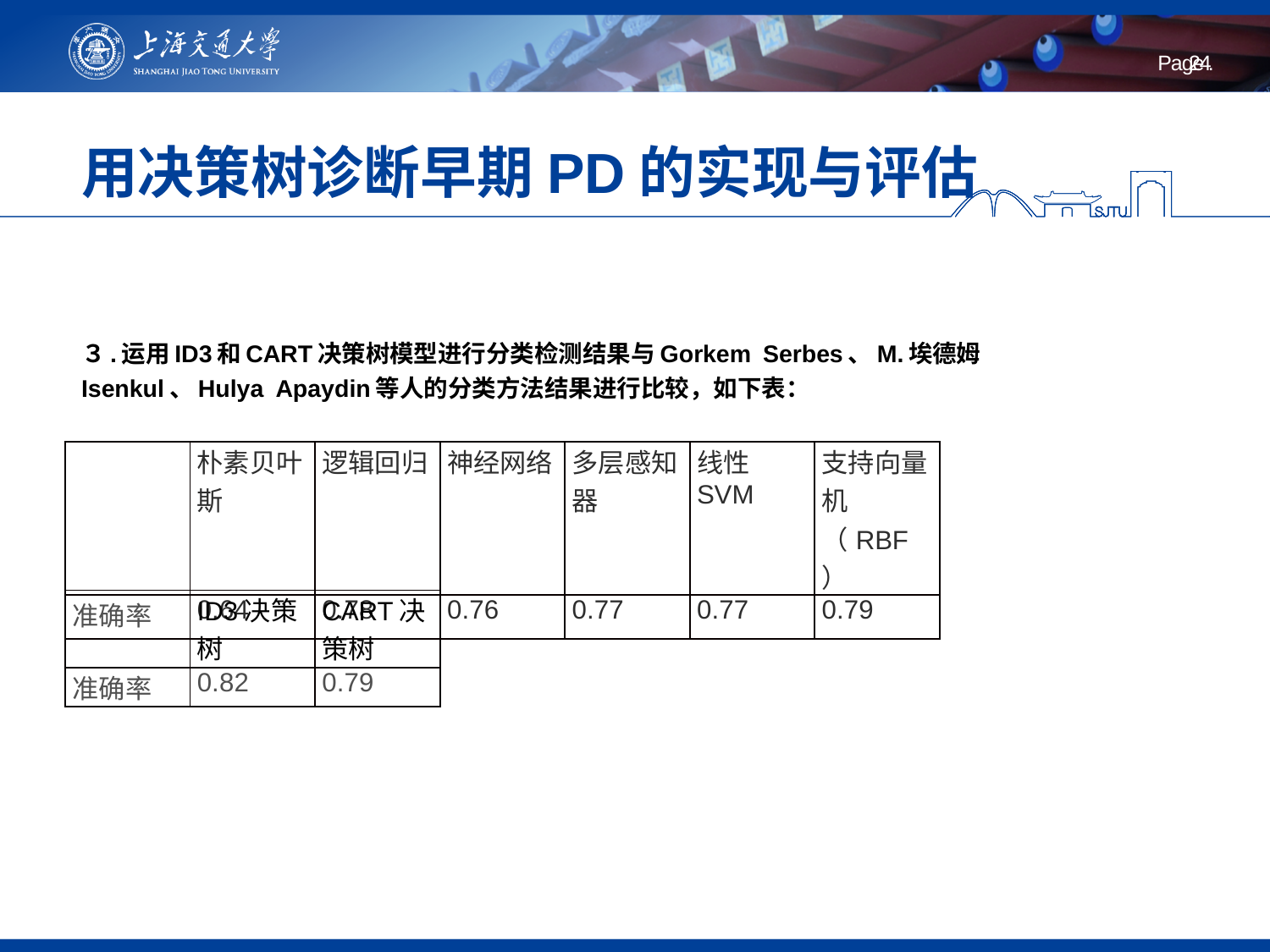

# 用决策树诊断早期PD的实现与评估
３.运用ID3和CART决策树模型进行分类检测结果与Gorkem Serbes、M.埃德姆Isenkul、Hulya Apaydin等人的分类方法结果进行比较，如下表：

|  | 朴素贝叶斯 | 逻辑回归 | 神经网络 | 多层感知器 | 线性SVM | 支持向量机（RBF） |
| --- | --- | --- | --- | --- | --- | --- |
| 准确率 | 0.64 | 0.78 | 0.76 | 0.77 | 0.77 | 0.79 |
|  |
| --- |
| 准确率 |
| ID3决策树 | CART决策树 |
| --- | --- |
| 0.82 | 0.79 |